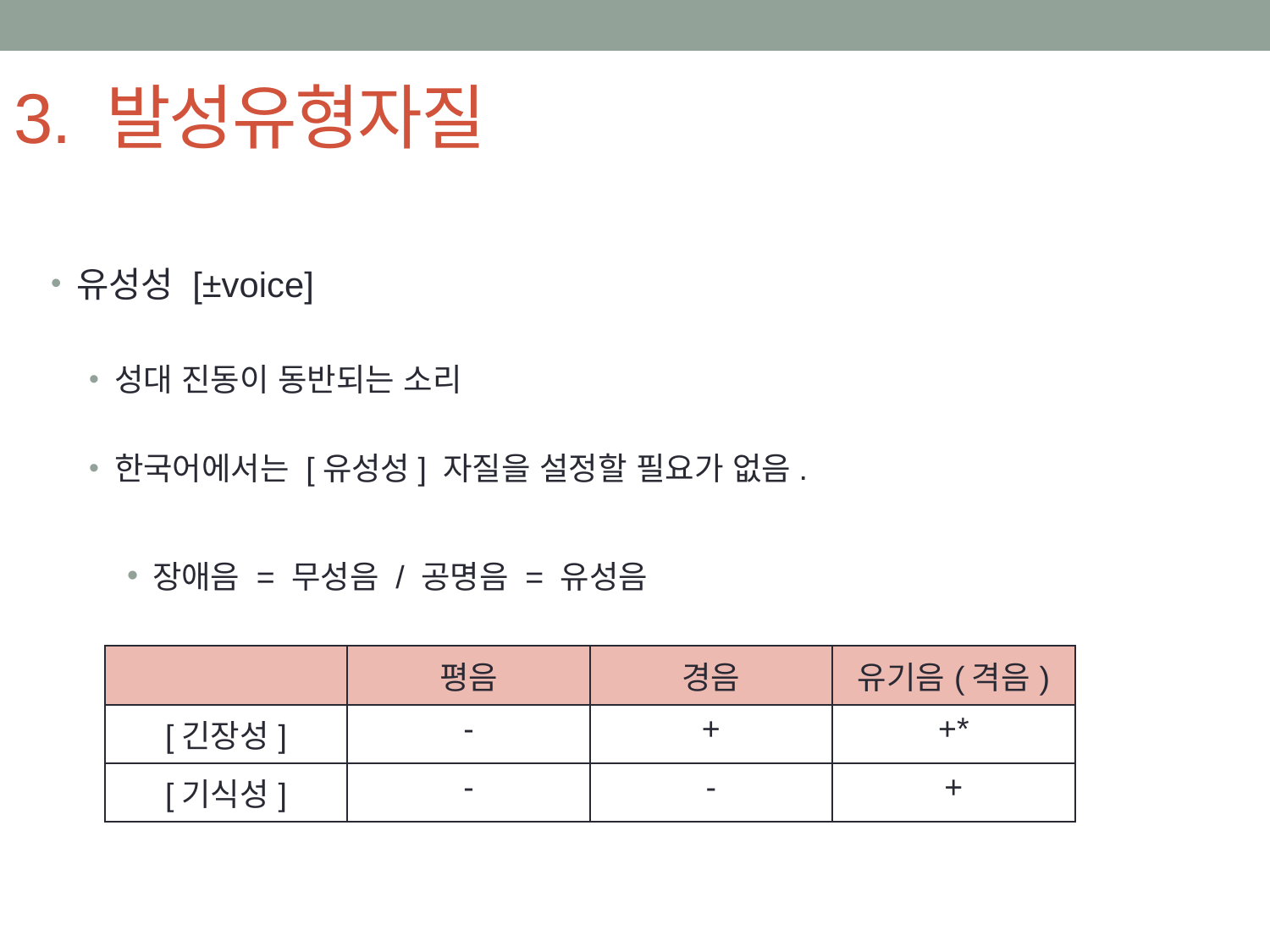

# 3. 발성유형자질

유성성 [±voice]

성대 진동이 동반되는 소리

한국어에서는 [유성성] 자질을 설정할 필요가 없음.

장애음 = 무성음 / 공명음 = 유성음

|  | 평음 | 경음 | 유기음(격음) |
| --- | --- | --- | --- |
| [긴장성] | - | + | +\* |
| [기식성] | - | - | + |